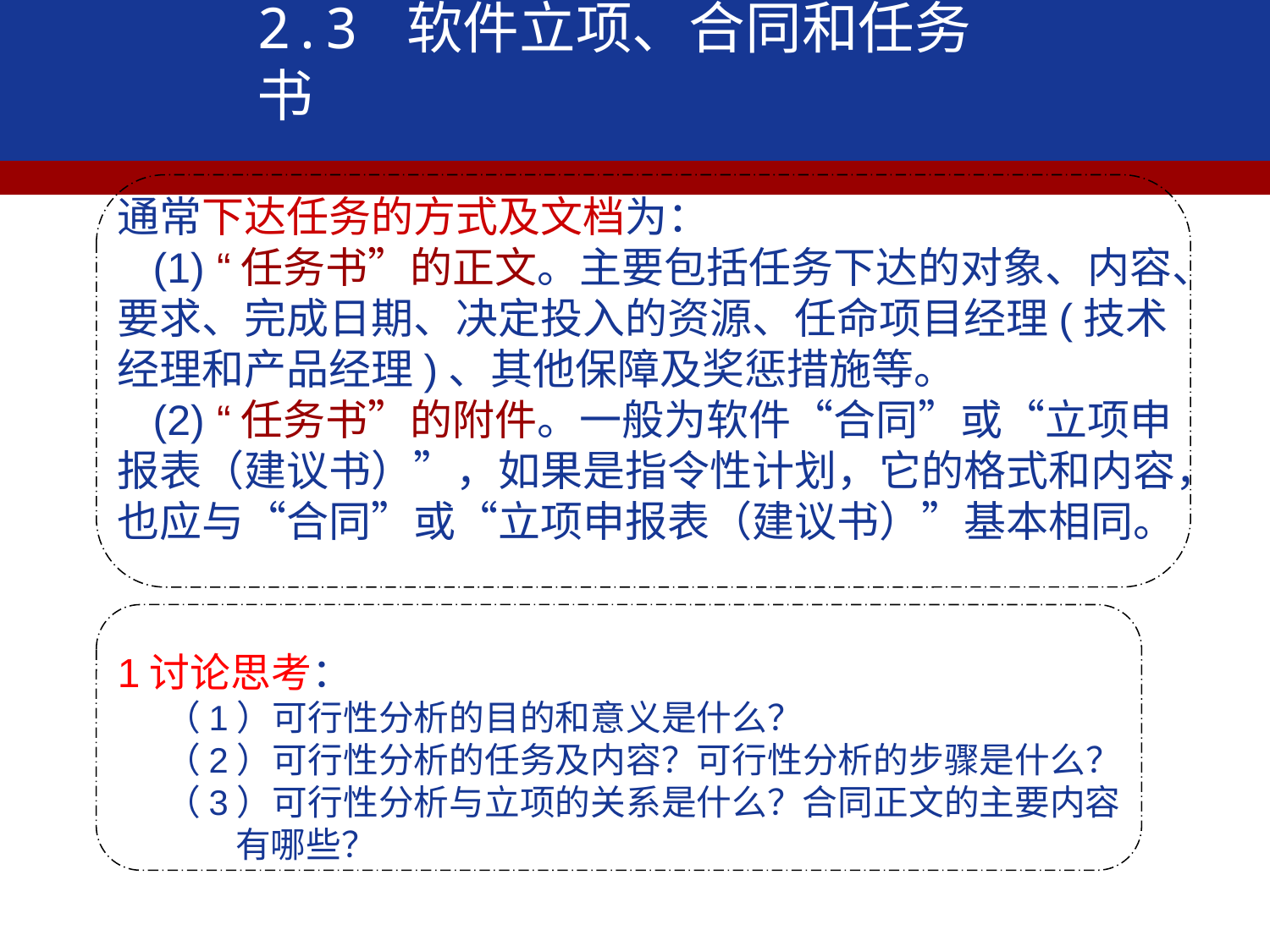

2.3 软件立项、合同和任务书

通常下达任务的方式及文档为：
   (1) “任务书”的正文。主要包括任务下达的对象、内容、要求、完成日期、决定投入的资源、任命项目经理(技术经理和产品经理)、其他保障及奖惩措施等。
   (2) “任务书”的附件。一般为软件“合同”或“立项申报表（建议书）”，如果是指令性计划，它的格式和内容，也应与“合同”或“立项申报表（建议书）”基本相同。

1讨论思考：
     （1）可行性分析的目的和意义是什么？
     （2）可行性分析的任务及内容？可行性分析的步骤是什么？
     （3）可行性分析与立项的关系是什么？合同正文的主要内容
              有哪些？